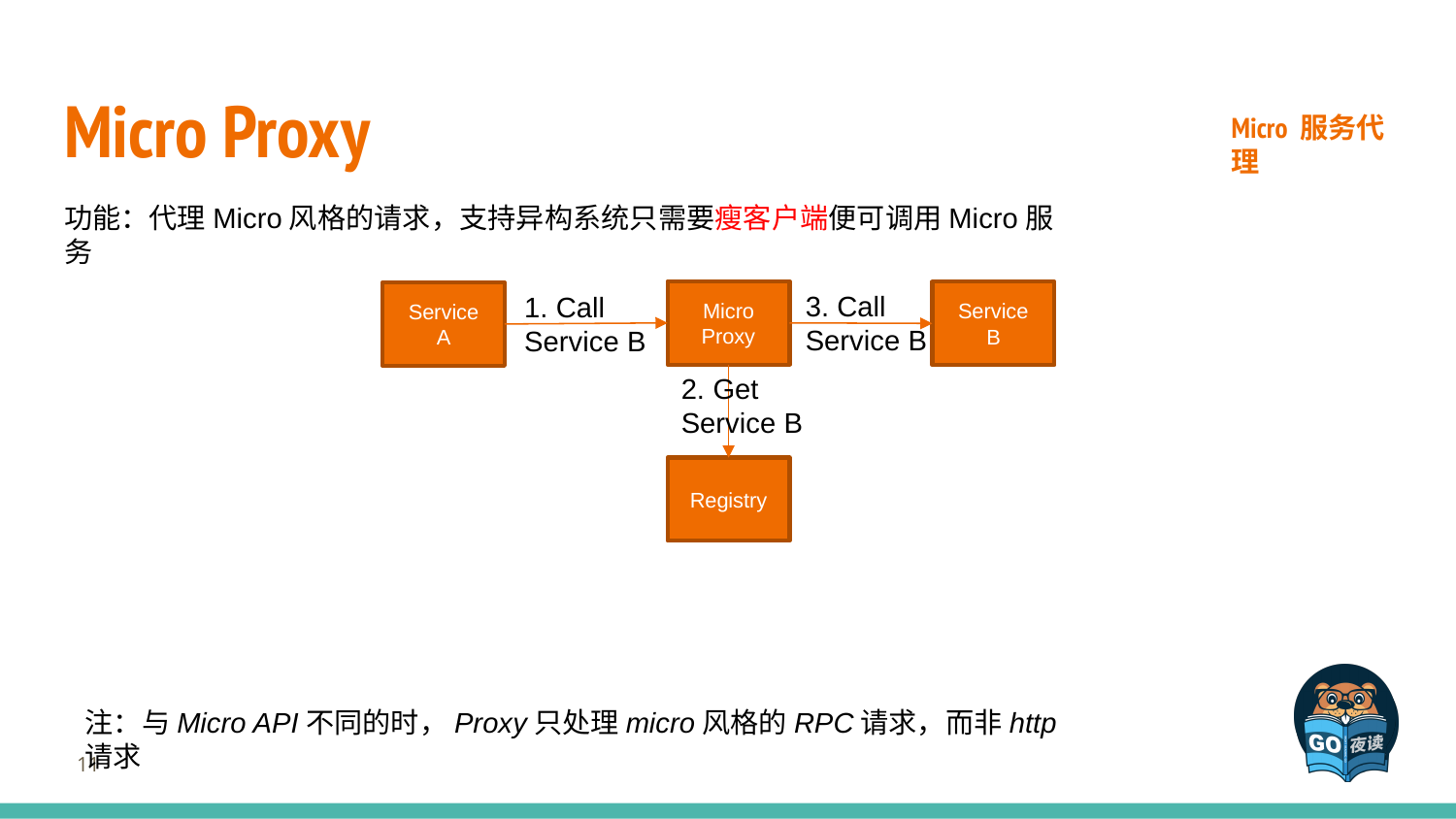

# Micro Proxy
Micro 服务代理
功能：代理Micro风格的请求，支持异构系统只需要瘦客户端便可调用Micro服务
Micro
Proxy
3. Call
Service B
Service
B
Service
A
1. Call
Service B
2. Get
Service B
Registry
注：与Micro API不同的时，Proxy只处理micro风格的RPC请求，而非http请求
11